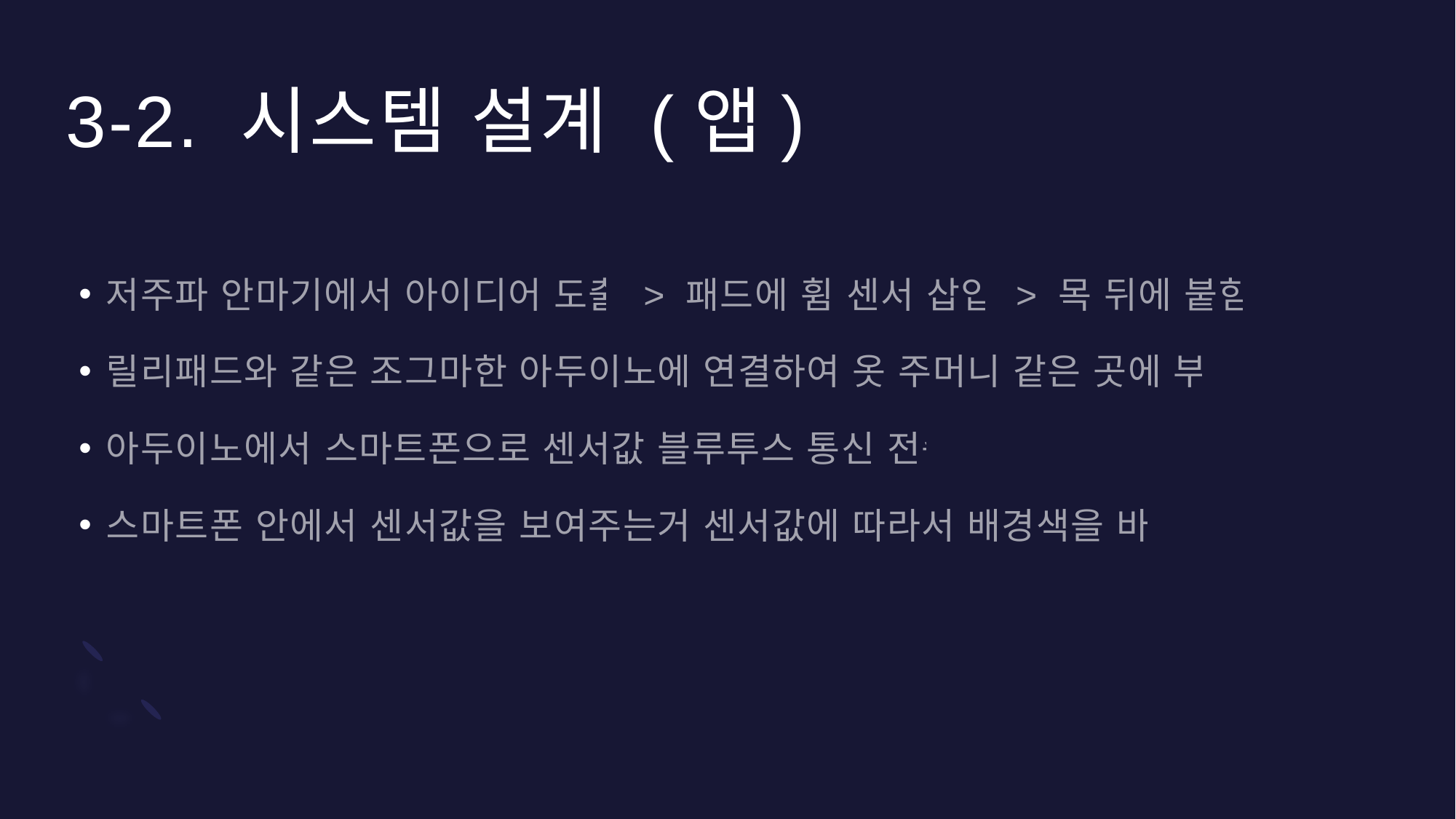

# 3-2. 시스템 설계 (앱)
저주파 안마기에서 아이디어 도출 > 패드에 휨 센서 삽입 > 목 뒤에 붙힘
릴리패드와 같은 조그마한 아두이노에 연결하여 옷 주머니 같은 곳에 부착
아두이노에서 스마트폰으로 센서값 블루투스 통신 전송
스마트폰 안에서 센서값을 보여주는거 센서값에 따라서 배경색을 바꿈